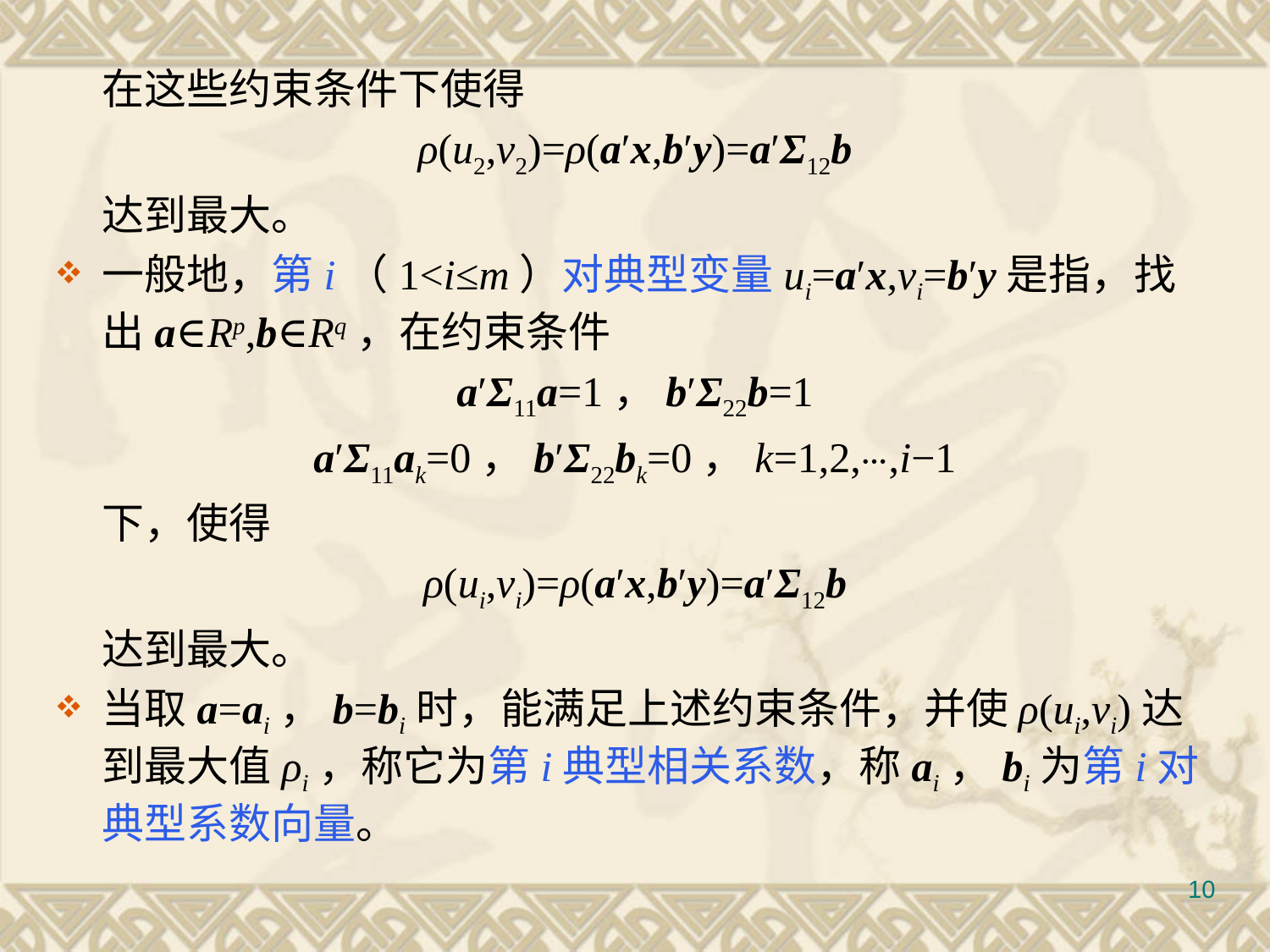

在这些约束条件下使得
ρ(u2,v2)=ρ(a′x,b′y)=a′Σ12b
	达到最大。
一般地，第i（1<i≤m）对典型变量ui=a′x,vi=b′y是指，找出a∈Rp,b∈Rq，在约束条件
a′Σ11a=1，b′Σ22b=1
a′Σ11ak=0，b′Σ22bk=0，k=1,2,⋯,i−1
	下，使得
ρ(ui,vi)=ρ(a′x,b′y)=a′Σ12b
	达到最大。
当取a=ai，b=bi时，能满足上述约束条件，并使ρ(ui,vi)达到最大值ρi，称它为第i典型相关系数，称ai，bi为第i对典型系数向量。
#
10